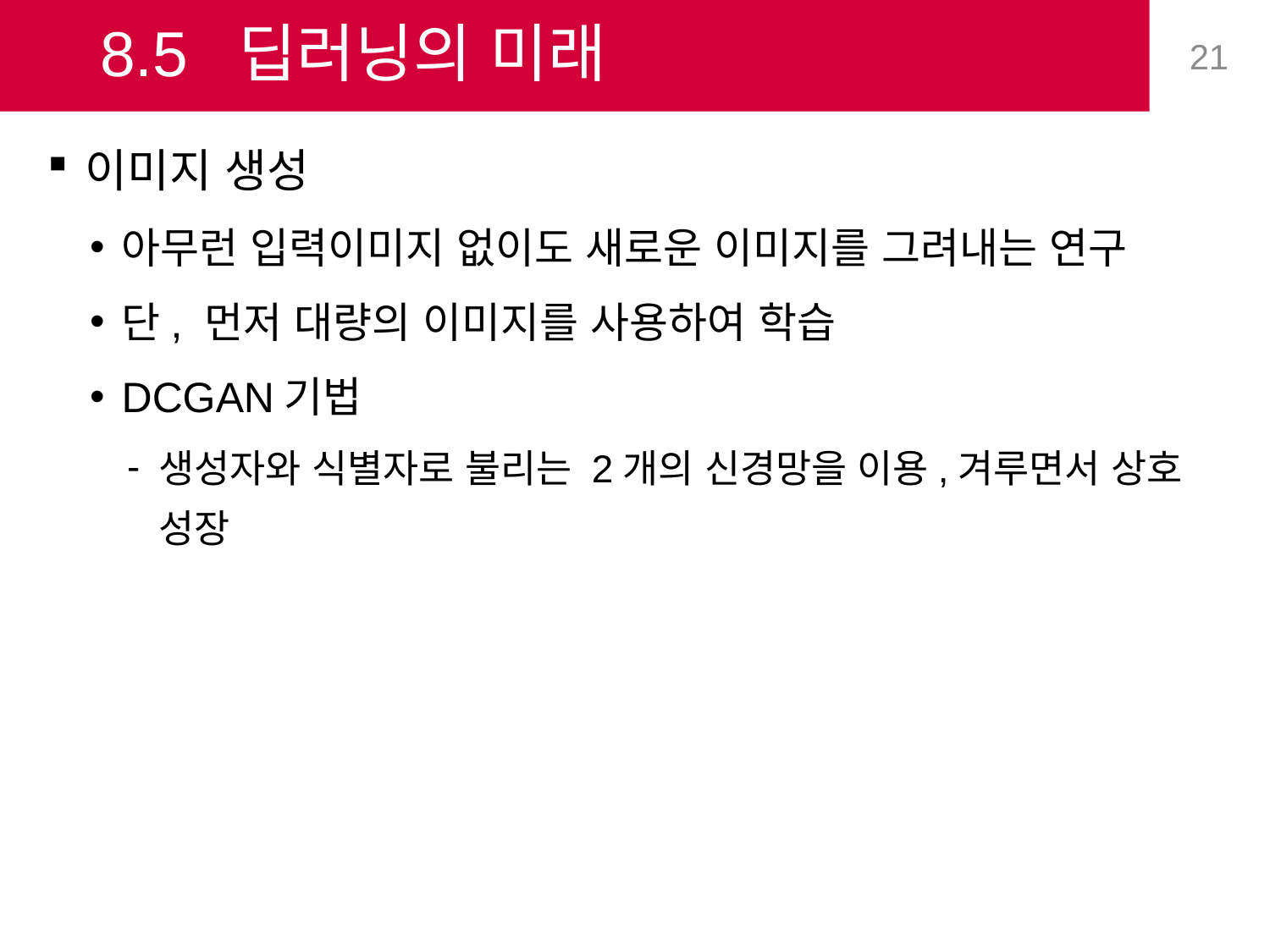

# 8.5  딥러닝의 미래
21
이미지 생성
아무런 입력이미지 없이도 새로운 이미지를 그려내는 연구
단, 먼저 대량의 이미지를 사용하여 학습
DCGAN기법
생성자와 식별자로 불리는 2개의 신경망을 이용,겨루면서 상호 성장